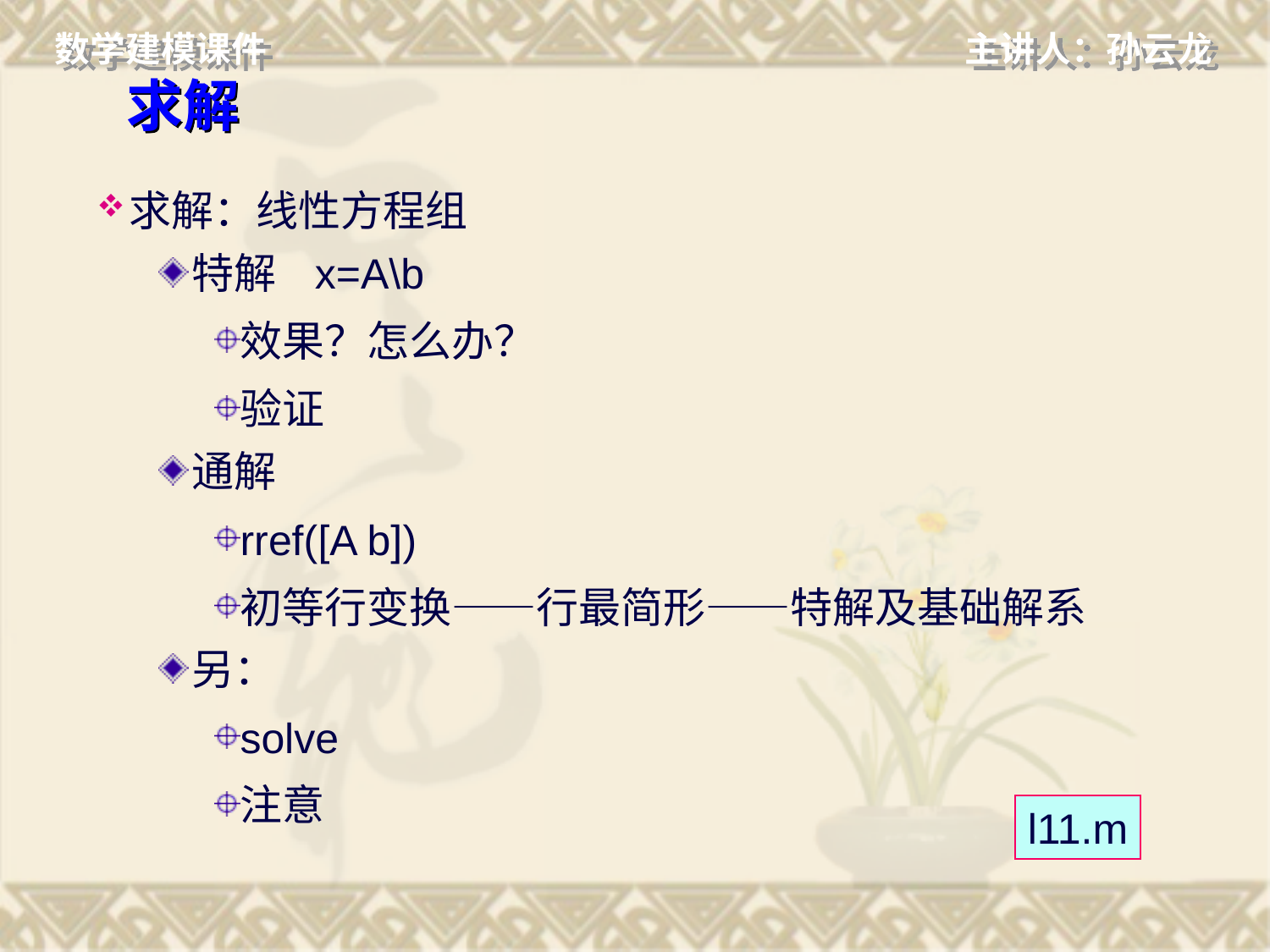

# 求解
求解：线性方程组
特解   x=A\b
效果？怎么办？
验证
通解
rref([A b])
初等行变换——行最简形——特解及基础解系
另：
solve
注意
l11.m